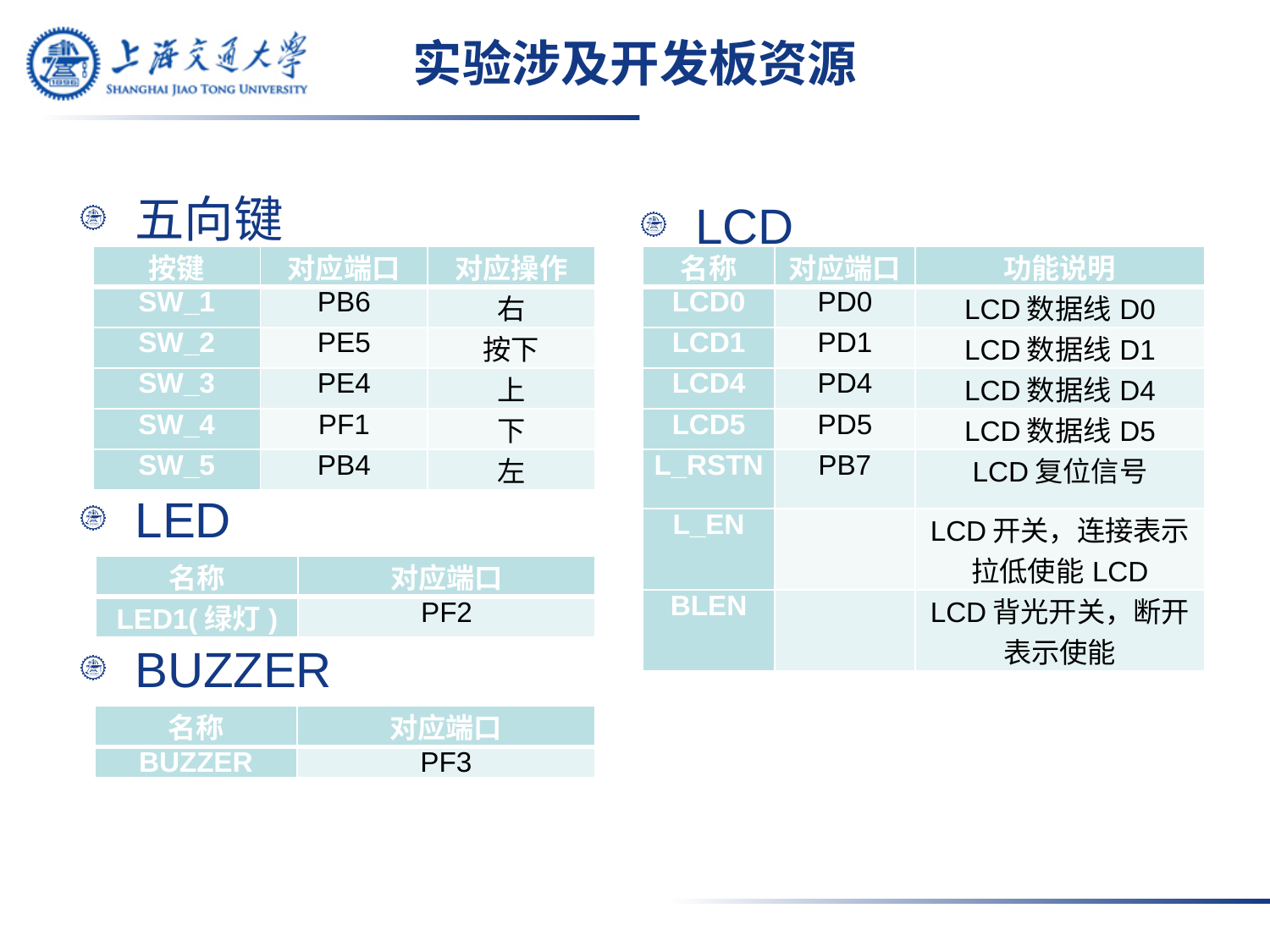

# 实验涉及开发板资源
五向键

LED

BUZZER

LCD

| 按键 | 对应端口 | 对应操作 |
| --- | --- | --- |
| SW\_1 | PB6 | 右 |
| SW\_2 | PE5 | 按下 |
| SW\_3 | PE4 | 上 |
| SW\_4 | PF1 | 下 |
| SW\_5 | PB4 | 左 |
| 名称 | 对应端口 | 功能说明 |
| --- | --- | --- |
| LCD0 | PD0 | LCD数据线D0 |
| LCD1 | PD1 | LCD数据线D1 |
| LCD4 | PD4 | LCD数据线D4 |
| LCD5 | PD5 | LCD数据线D5 |
| L\_RSTN | PB7 | LCD复位信号 |
| L\_EN |  | LCD开关，连接表示拉低使能LCD |
| BLEN |  | LCD背光开关，断开表示使能 |
| 名称 | 对应端口 |
| --- | --- |
| LED1(绿灯) | PF2 |
| 名称 | 对应端口 |
| --- | --- |
| BUZZER | PF3 |